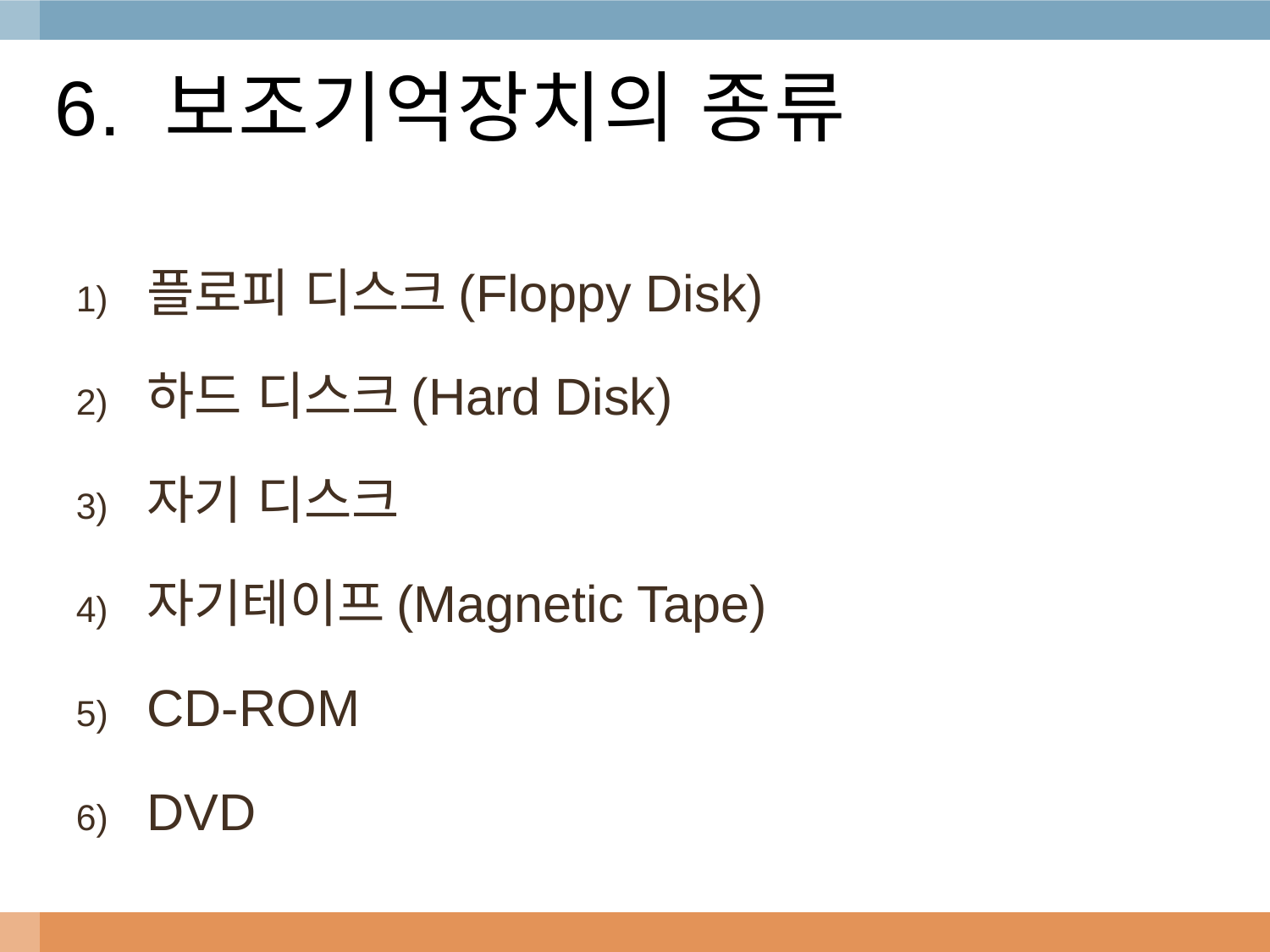

# 6. 보조기억장치의 종류
플로피 디스크(Floppy Disk)
하드 디스크(Hard Disk)
자기 디스크
자기테이프(Magnetic Tape)
CD-ROM
DVD